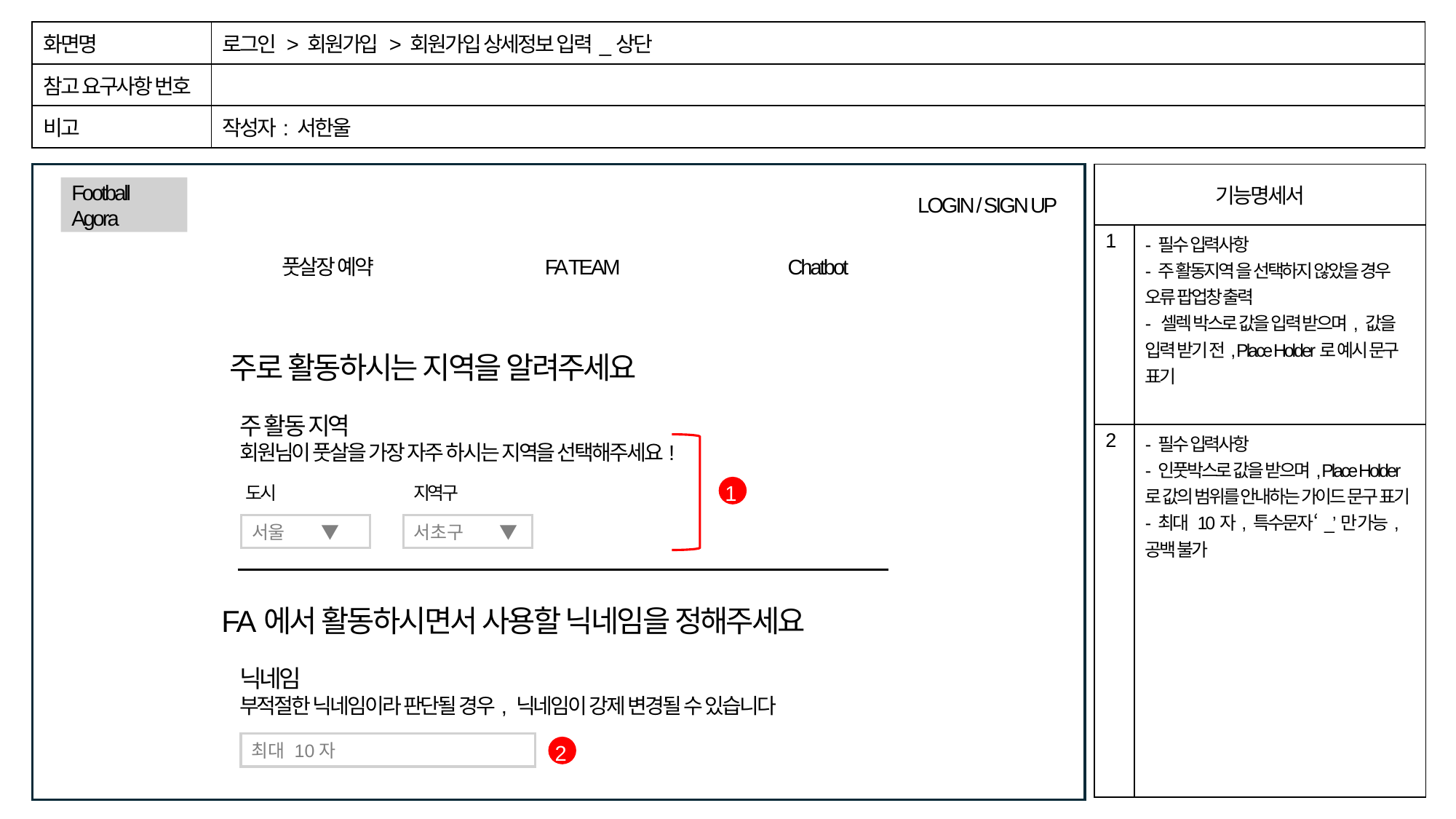

| 화면명 | 로그인 > 회원가입 > 회원가입 상세정보 입력\_상단 |
| --- | --- |
| 참고 요구사항 번호 |  |
| 비고 | 작성자: 서한울 |
글씨
글씨
| 기능명세서 |  |
| --- | --- |
| 1 | - 필수 입력사항 - 주 활동지역 을 선택하지 않았을 경우 오류 팝업창 출력 - 셀렉 박스로 값을 입력 받으며, 값을 입력 받기 전, Place Holder로 예시 문구 표기 |
| 2 | - 필수 입력사항 - 인풋박스로 값을 받으며, Place Holder로 값의 범위를 안내하는 가이드 문구 표기 - 최대 10자, 특수문자 ‘\_’만 가능, 공백 불가 |

Football Agora
LOGIN / SIGN UP
FA TEAM
풋살장 예약
Chatbot
주로 활동하시는 지역을 알려주세요
주 활동 지역
회원님이 풋살을 가장 자주 하시는 지역을 선택해주세요!
지역구
도시
서울       ▼
서초구       ▼

1

FA에서 활동하시면서 사용할 닉네임을 정해주세요
닉네임
부적절한 닉네임이라 판단될 경우, 닉네임이 강제 변경될 수 있습니다
최대 10자
2